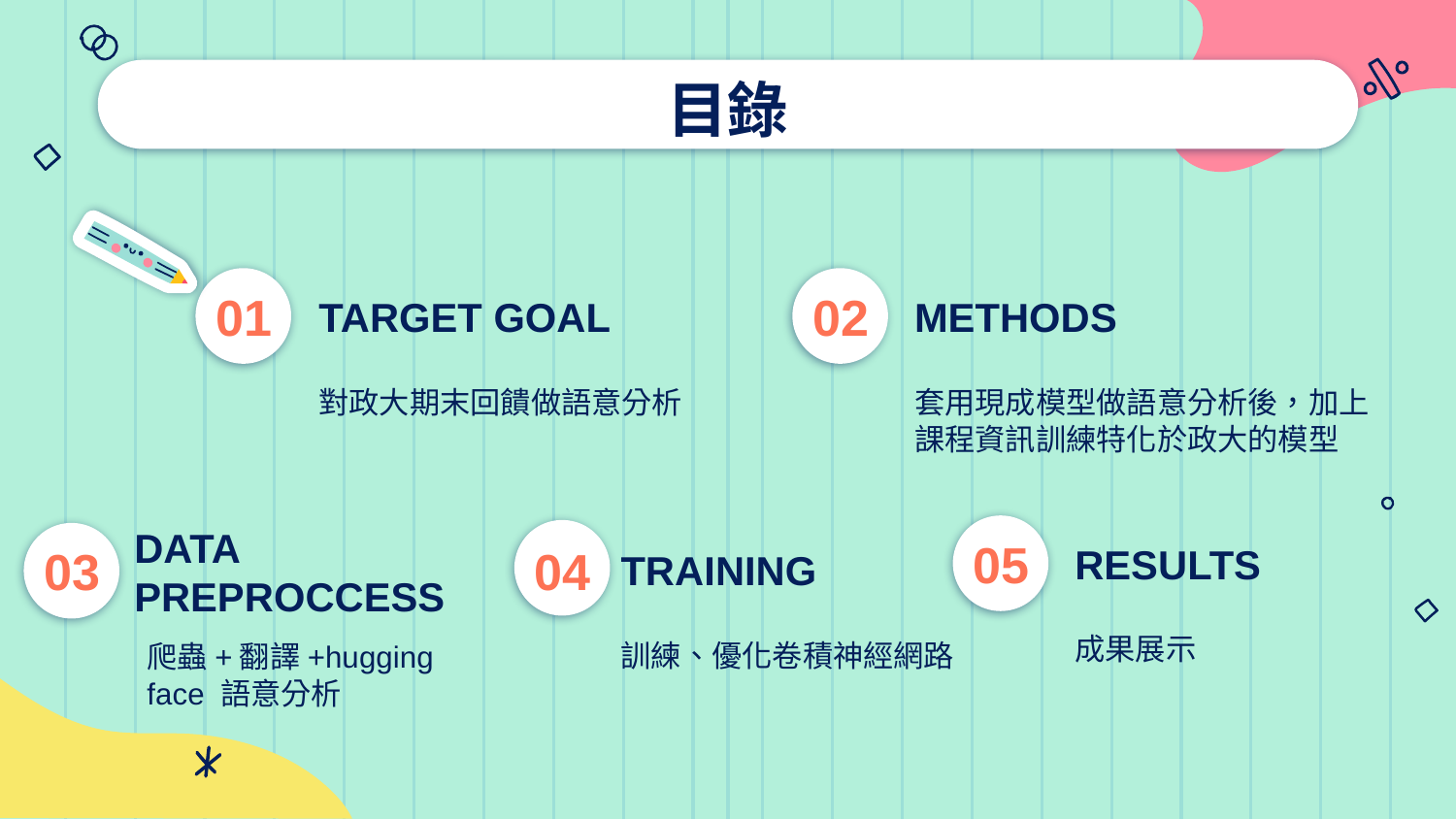

目錄

# TARGET GOAL
METHODS
01
02
套用現成模型做語意分析後，加上課程資訊訓練特化於政大的模型
對政大期末回饋做語意分析

RESULTS

TRAINING
DATA PREPROCCESS
05
04
03
成果展示
訓練、優化卷積神經網路
爬蟲+翻譯+hugging face 語意分析